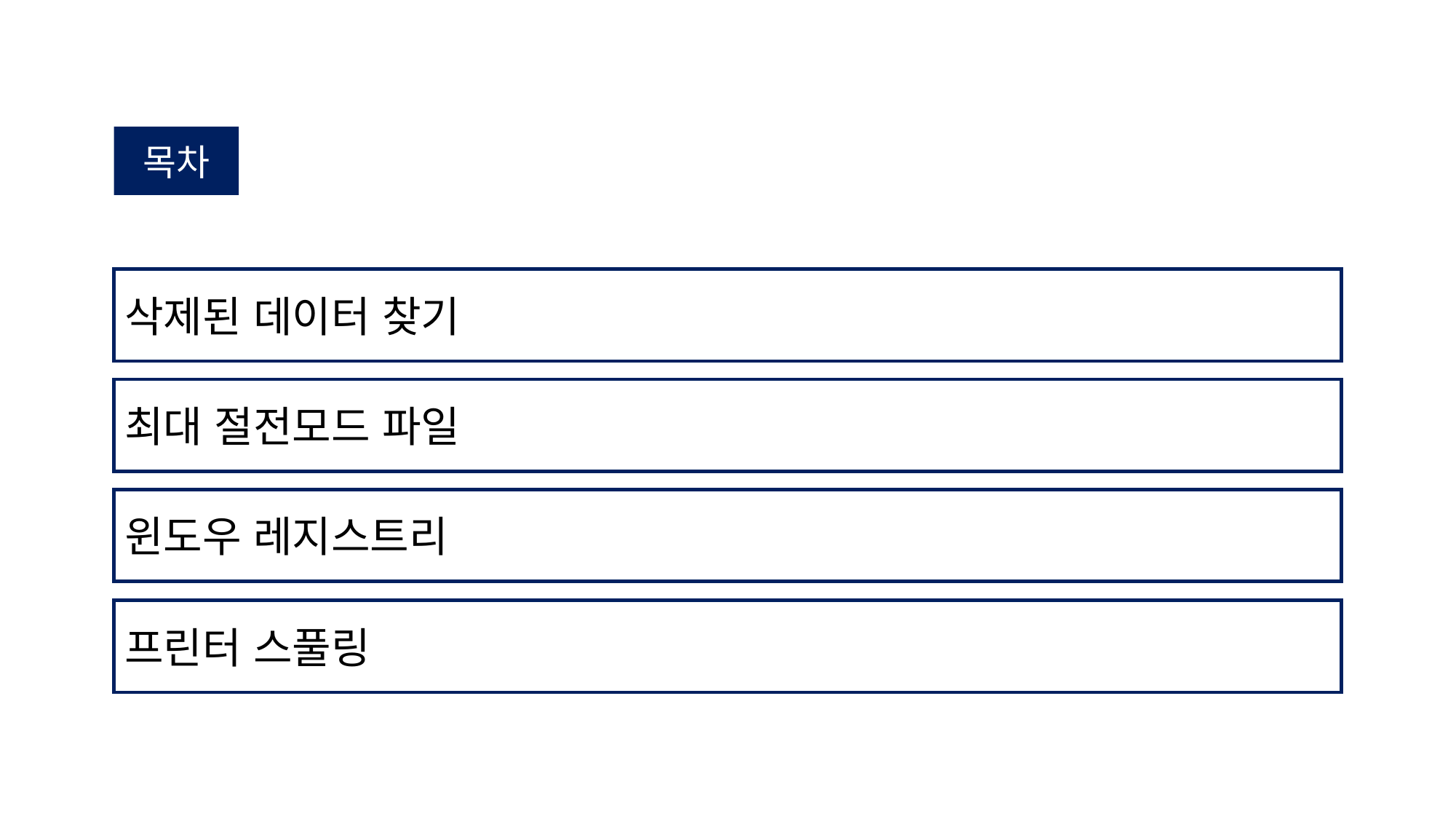

목차
삭제된 데이터 찾기
최대 절전모드 파일
윈도우 레지스트리
프린터 스풀링